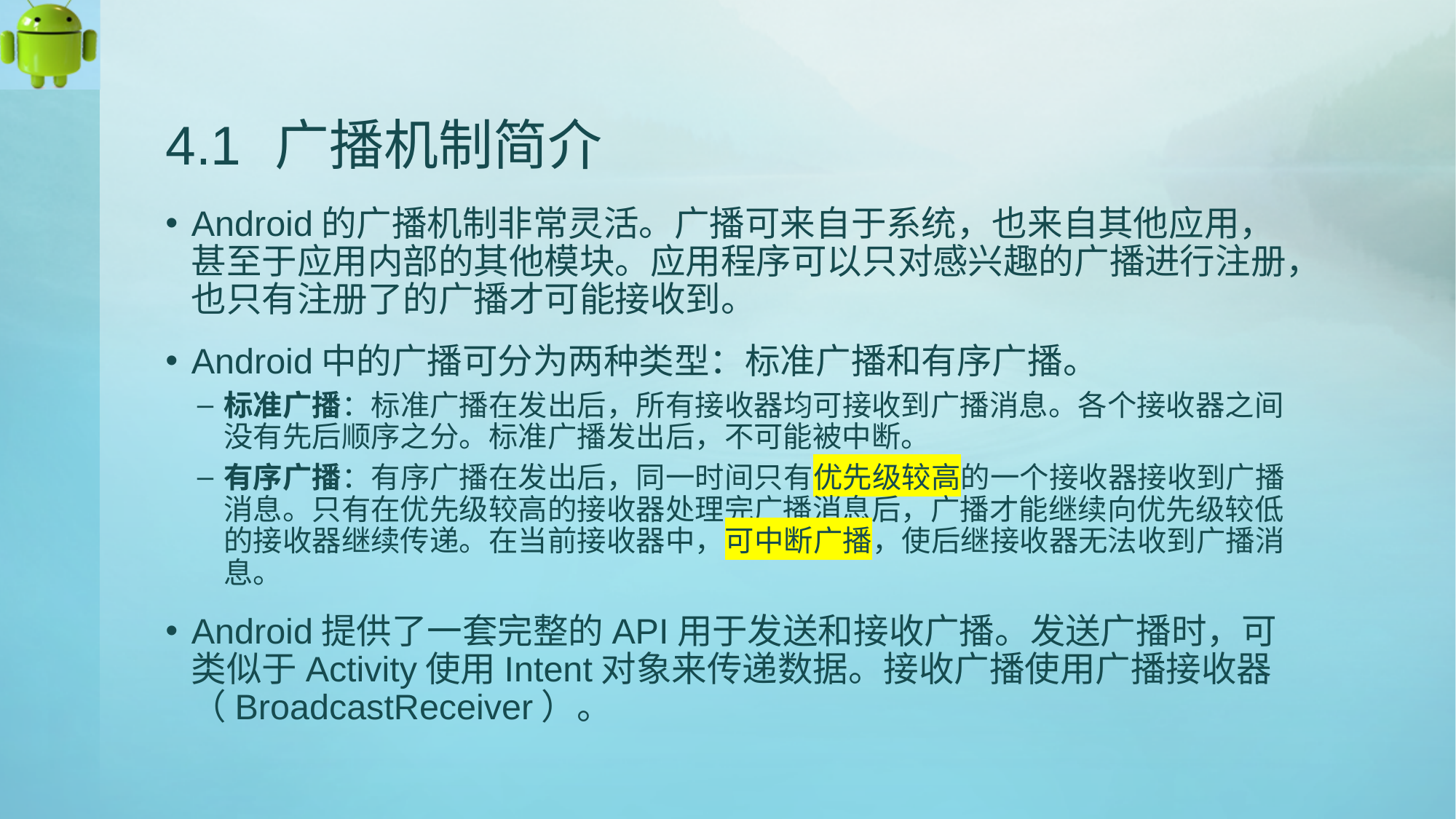

# 4.1	广播机制简介
Android的广播机制非常灵活。广播可来自于系统，也来自其他应用，甚至于应用内部的其他模块。应用程序可以只对感兴趣的广播进行注册，也只有注册了的广播才可能接收到。
Android中的广播可分为两种类型：标准广播和有序广播。
标准广播：标准广播在发出后，所有接收器均可接收到广播消息。各个接收器之间没有先后顺序之分。标准广播发出后，不可能被中断。
有序广播：有序广播在发出后，同一时间只有优先级较高的一个接收器接收到广播消息。只有在优先级较高的接收器处理完广播消息后，广播才能继续向优先级较低的接收器继续传递。在当前接收器中，可中断广播，使后继接收器无法收到广播消息。
Android提供了一套完整的API用于发送和接收广播。发送广播时，可类似于Activity使用Intent对象来传递数据。接收广播使用广播接收器（BroadcastReceiver）。